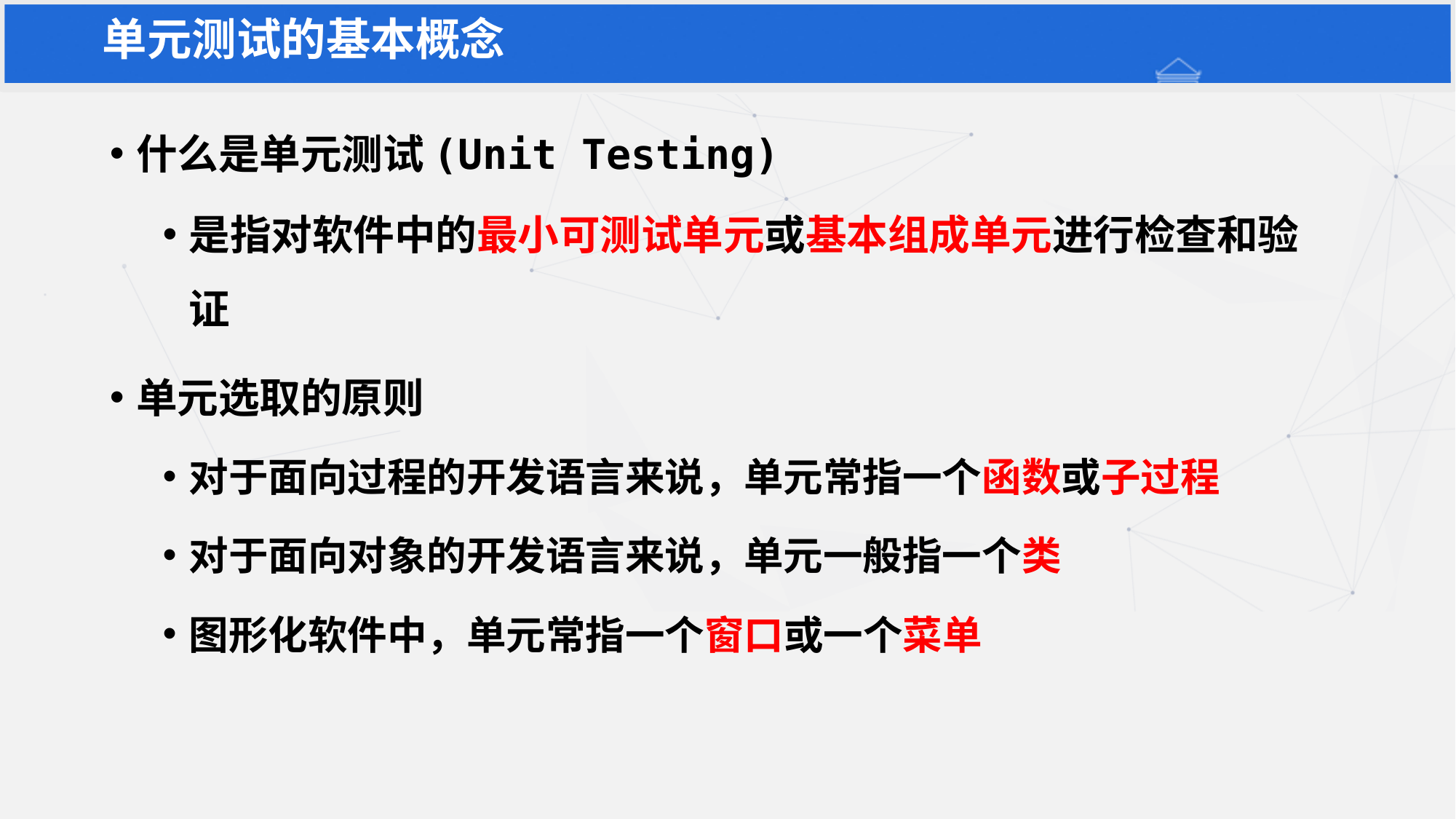

单元测试的基本概念
什么是单元测试(Unit Testing)
是指对软件中的最小可测试单元或基本组成单元进行检查和验证
单元选取的原则
对于面向过程的开发语言来说，单元常指一个函数或子过程
对于面向对象的开发语言来说，单元一般指一个类
图形化软件中，单元常指一个窗口或一个菜单